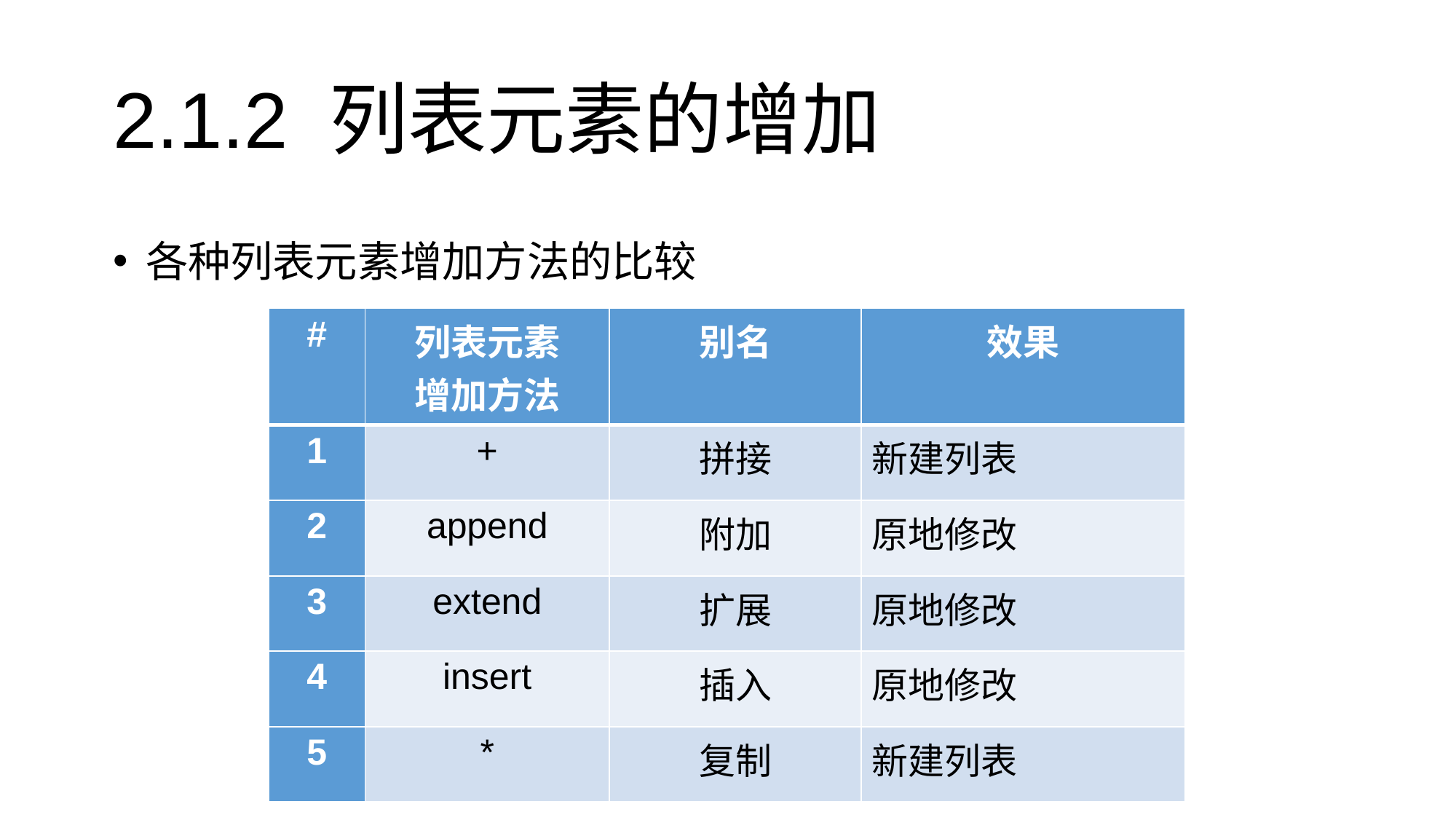

# 2.1.2 列表元素的增加
各种列表元素增加方法的比较
| # | 列表元素 增加方法 | 别名 | 效果 |
| --- | --- | --- | --- |
| 1 | + | 拼接 | 新建列表 |
| 2 | append | 附加 | 原地修改 |
| 3 | extend | 扩展 | 原地修改 |
| 4 | insert | 插入 | 原地修改 |
| 5 | \* | 复制 | 新建列表 |